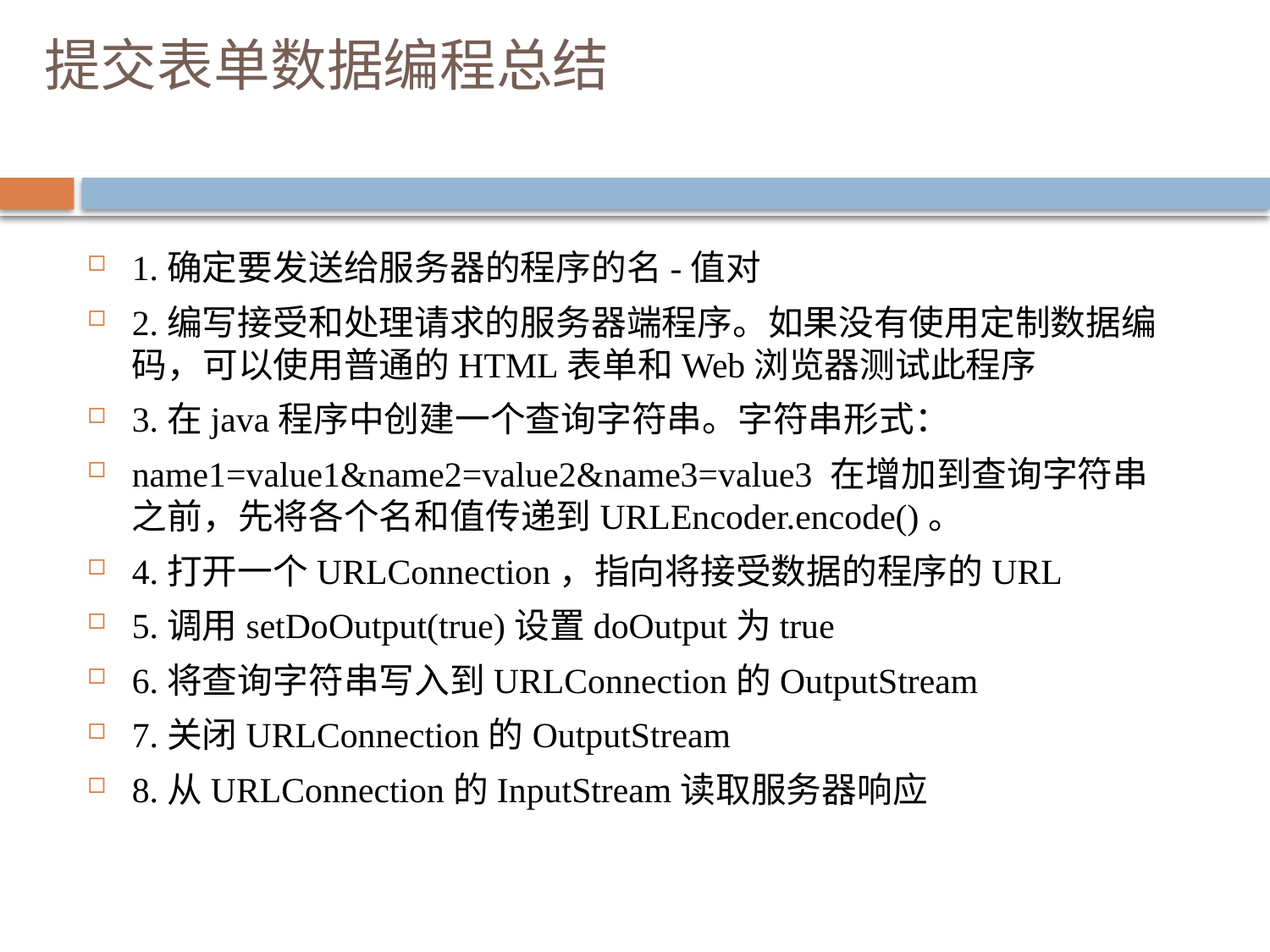

# 提交表单数据编程总结
1.确定要发送给服务器的程序的名-值对
2.编写接受和处理请求的服务器端程序。如果没有使用定制数据编码，可以使用普通的HTML表单和Web浏览器测试此程序
3.在java程序中创建一个查询字符串。字符串形式：
name1=value1&name2=value2&name3=value3 在增加到查询字符串之前，先将各个名和值传递到URLEncoder.encode()。
4.打开一个URLConnection，指向将接受数据的程序的URL
5.调用setDoOutput(true)设置doOutput为true
6.将查询字符串写入到URLConnection的OutputStream
7.关闭URLConnection的OutputStream
8.从URLConnection的InputStream读取服务器响应